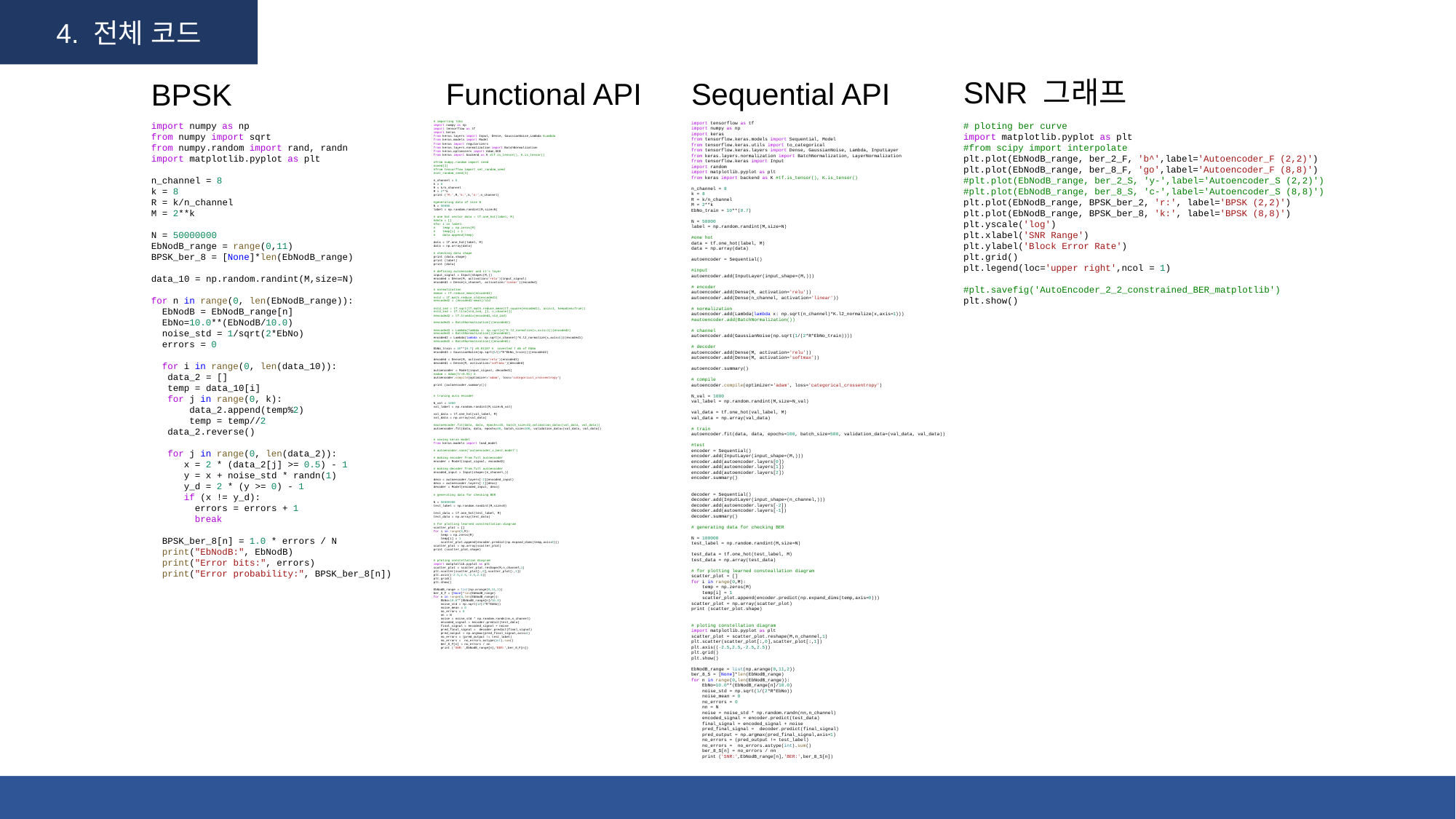

4. 전체 코드
SNR 그래프
Functional API
Sequential API
BPSK
import numpy as np
from numpy import sqrt
from numpy.random import rand, randn
import matplotlib.pyplot as plt
n_channel = 8
k = 8
R = k/n_channel
M = 2**k
N = 50000000
EbNodB_range = range(0,11)
BPSK_ber_8 = [None]*len(EbNodB_range)
data_10 = np.random.randint(M,size=N)
for n in range(0, len(EbNodB_range)):
  EbNodB = EbNodB_range[n]
  EbNo=10.0**(EbNodB/10.0)
  noise_std = 1/sqrt(2*EbNo)
  errors = 0
  for i in range(0, len(data_10)):
   data_2 = []
   temp = data_10[i]
   for j in range(0, k):
       data_2.append(temp%2)
       temp = temp//2
   data_2.reverse()
   for j in range(0, len(data_2)):
      x = 2 * (data_2[j] >= 0.5) - 1
      y = x + noise_std * randn(1)
      y_d = 2 * (y >= 0) - 1
      if (x != y_d):
        errors = errors + 1
        break

  BPSK_ber_8[n] = 1.0 * errors / N
  print("EbNodB:", EbNodB)
  print("Error bits:", errors)
  print("Error probability:", BPSK_ber_8[n])
# importing libs
import numpy as np
import tensorflow as tf
import keras
from keras.layers import Input, Dense, GaussianNoise,Lambda #Lambda
from keras.models import Model
from keras import regularizers
from keras.layers.normalization import BatchNormalization
from keras.optimizers import Adam,SGD
from keras import backend as K #tf.is_tensor(), K.is_tensor()
#from numpy.random import seed
#seed(1)
#from tensorflow import set_random_seed
#set_random_seed(3)
n_channel = 8
k = 8
R = k/n_channel
M = 2**k
print ('M:',M,'k:',k,'n:',n_channel)
#generating data of size N
N = 50000
label = np.random.randint(M,size=N)
# one hot vector data = tf.one_hot(label, M)
#data = []
#for i in label:
#    temp = np.zeros(M)
#    temp[i] = 1
#    data.append(temp)
data = tf.one_hot(label, M)
data = np.array(data)
# checking data shape
print (data.shape)
print (label)
print (data)
# defining autoencoder and it's layer
input_signal = Input(shape=(M,))
encoded = Dense(M, activation='relu')(input_signal)
encoded1 = Dense(n_channel, activation='linear')(encoded)
# normalization
#mean = tf.reduce_mean(encoded1)
#std = tf.math.reduce_std(encoded1)
#encoded2 = (encoded1-mean)/std
#std_ind = tf.sqrt(tf.math.reduce_mean(tf.square(encoded1), axis=1, keepdims=True))
#std_ind = tf.tile(std_ind, [1, n_channel])
#encoded2 = tf.truediv(encoded1,std_ind)
#encoded3 = BatchNormalization()(encoded2)
#encoded3 = Lambda(lambda x: np.sqrt(n)*K.l2_normalize(x,axis=1))(encoded2)
#encoded3 = BatchNormalization()(encoded2)
encoded2 = Lambda(lambda x: np.sqrt(n_channel)*K.l2_normalize(x,axis=1))(encoded1)
#encoded2 = BatchNormalization()(encoded1)
EbNo_train = 10**(0.7) #5.01187 #  coverted 7 db of EbNo
encoded3 = GaussianNoise(np.sqrt(1/(2*R*EbNo_train)))(encoded2)
decoded = Dense(M, activation='relu')(encoded3)
decoded1 = Dense(M, activation='softmax')(decoded)
autoencoder = Model(input_signal, decoded1)
#adam = Adam(lr=0.01) #
autoencoder.compile(optimizer='adam', loss='categorical_crossentropy')
print (autoencoder.summary())
# traning auto encoder
N_val = 1000
val_label = np.random.randint(M,size=N_val)
val_data = tf.one_hot(val_label, M)
val_data = np.array(val_data)
#autoencoder.fit(data, data, epochs=45, batch_size=32,validation_data=(val_data, val_data))
autoencoder.fit(data, data, epochs=30, batch_size=100, validation_data=(val_data, val_data))
# saving keras model
from keras.models import load_model
# autoencoder.save('autoencoder_v_best.model')
# making encoder from full autoencoder
encoder = Model(input_signal, encoded2)
# making decoder from full autoencoder
encoded_input = Input(shape=(n_channel,))
deco = autoencoder.layers[-2](encoded_input)
deco = autoencoder.layers[-1](deco)
decoder = Model(encoded_input, deco)
# generating data for checking BER
N = 50000000
test_label = np.random.randint(M,size=N)
test_data = tf.one_hot(test_label, M)
test_data = np.array(test_data)
# for plotting learned consteallation diagram
scatter_plot = []
for i in range(0,M):
    temp = np.zeros(M)
    temp[i] = 1
    scatter_plot.append(encoder.predict(np.expand_dims(temp,axis=0)))
scatter_plot = np.array(scatter_plot)
print (scatter_plot.shape)
# ploting constellation diagram
import matplotlib.pyplot as plt
scatter_plot = scatter_plot.reshape(M,n_channel,1)
plt.scatter(scatter_plot[:,0],scatter_plot[:,1])
plt.axis((-2.5,2.5,-2.5,2.5))
plt.grid()
plt.show()
EbNodB_range = list(np.arange(0,11,2))
ber_8_F = [None]*len(EbNodB_range)
for n in range(0,len(EbNodB_range)):
    EbNo=10.0**(EbNodB_range[n]/10.0)
    noise_std = np.sqrt(1/(2*R*EbNo))
    noise_mean = 0
    no_errors = 0
    nn = N
    noise = noise_std * np.random.randn(nn,n_channel)
    encoded_signal = encoder.predict(test_data)
    final_signal = encoded_signal + noise
    pred_final_signal =  decoder.predict(final_signal)
    pred_output = np.argmax(pred_final_signal,axis=1)
    no_errors = (pred_output != test_label)
    no_errors =  no_errors.astype(int).sum()
    ber_8_F[n] = no_errors / nn
    print ('SNR:',EbNodB_range[n],'BER:',ber_8_F[n])

import tensorflow as tf
import numpy as np
import keras
from tensorflow.keras.models import Sequential, Model
from tensorflow.keras.utils import to_categorical
from tensorflow.keras.layers import Dense, GaussianNoise, Lambda, InputLayer
from keras.layers.normalization import BatchNormalization, LayerNormalization
from tensorflow.keras import Input
import random
import matplotlib.pyplot as plt
from keras import backend as K #tf.is_tensor(), K.is_tensor()
n_channel = 8
k = 8
R = k/n_channel
M = 2**k
EbNo_train = 10**(0.7)
N = 50000
label = np.random.randint(M,size=N)
#one hot
data = tf.one_hot(label, M)
data = np.array(data)
autoencoder = Sequential()
#input
autoencoder.add(InputLayer(input_shape=(M,)))
# encoder
autoencoder.add(Dense(M, activation='relu'))
autoencoder.add(Dense(n_channel, activation='linear'))
# normalization
autoencoder.add(Lambda(lambda x: np.sqrt(n_channel)*K.l2_normalize(x,axis=1)))
#autoencoder.add(BatchNormalization())
# channel
autoencoder.add(GaussianNoise(np.sqrt(1/(2*R*EbNo_train))))
# decoder
autoencoder.add(Dense(M, activation='relu'))
autoencoder.add(Dense(M, activation='softmax'))
autoencoder.summary()
# compile
autoencoder.compile(optimizer='adam', loss='categorical_crossentropy')
N_val = 1000
val_label = np.random.randint(M,size=N_val)
val_data = tf.one_hot(val_label, M)
val_data = np.array(val_data)
# train
autoencoder.fit(data, data, epochs=100, batch_size=500, validation_data=(val_data, val_data))
#test
encoder = Sequential()
encoder.add(InputLayer(input_shape=(M,)))
encoder.add(autoencoder.layers[0])
encoder.add(autoencoder.layers[1])
encoder.add(autoencoder.layers[2])
encoder.summary()
decoder = Sequential()
decoder.add(InputLayer(input_shape=(n_channel,)))
decoder.add(autoencoder.layers[-2])
decoder.add(autoencoder.layers[-1])
decoder.summary()
# generating data for checking BER
N = 100000
test_label = np.random.randint(M,size=N)
test_data = tf.one_hot(test_label, M)
test_data = np.array(test_data)
# for plotting learned consteallation diagram
scatter_plot = []
for i in range(0,M):
    temp = np.zeros(M)
    temp[i] = 1
    scatter_plot.append(encoder.predict(np.expand_dims(temp,axis=0)))
scatter_plot = np.array(scatter_plot)
print (scatter_plot.shape)
# ploting constellation diagram
import matplotlib.pyplot as plt
scatter_plot = scatter_plot.reshape(M,n_channel,1)
plt.scatter(scatter_plot[:,0],scatter_plot[:,1])
plt.axis((-2.5,2.5,-2.5,2.5))
plt.grid()
plt.show()
EbNodB_range = list(np.arange(0,11,2))
ber_8_S = [None]*len(EbNodB_range)
for n in range(0,len(EbNodB_range)):
    EbNo=10.0**(EbNodB_range[n]/10.0)
    noise_std = np.sqrt(1/(2*R*EbNo))
    noise_mean = 0
    no_errors = 0
    nn = N
    noise = noise_std * np.random.randn(nn,n_channel)
    encoded_signal = encoder.predict(test_data)
    final_signal = encoded_signal + noise
    pred_final_signal =  decoder.predict(final_signal)
    pred_output = np.argmax(pred_final_signal,axis=1)
    no_errors = (pred_output != test_label)
    no_errors =  no_errors.astype(int).sum()
    ber_8_S[n] = no_errors / nn
    print ('SNR:',EbNodB_range[n],'BER:',ber_8_S[n])
# ploting ber curve
import matplotlib.pyplot as plt
#from scipy import interpolate
plt.plot(EbNodB_range, ber_2_F, 'b^',label='Autoencoder_F (2,2)')
plt.plot(EbNodB_range, ber_8_F, 'go',label='Autoencoder_F (8,8)')
#plt.plot(EbNodB_range, ber_2_S, 'y-',label='Autoencoder_S (2,2)')
#plt.plot(EbNodB_range, ber_8_S, 'c-',label='Autoencoder_S (8,8)')
plt.plot(EbNodB_range, BPSK_ber_2, 'r:', label='BPSK (2,2)')
plt.plot(EbNodB_range, BPSK_ber_8, 'k:', label='BPSK (8,8)')
plt.yscale('log')
plt.xlabel('SNR Range')
plt.ylabel('Block Error Rate')
plt.grid()
plt.legend(loc='upper right',ncol = 1)
#plt.savefig('AutoEncoder_2_2_constrained_BER_matplotlib')
plt.show()